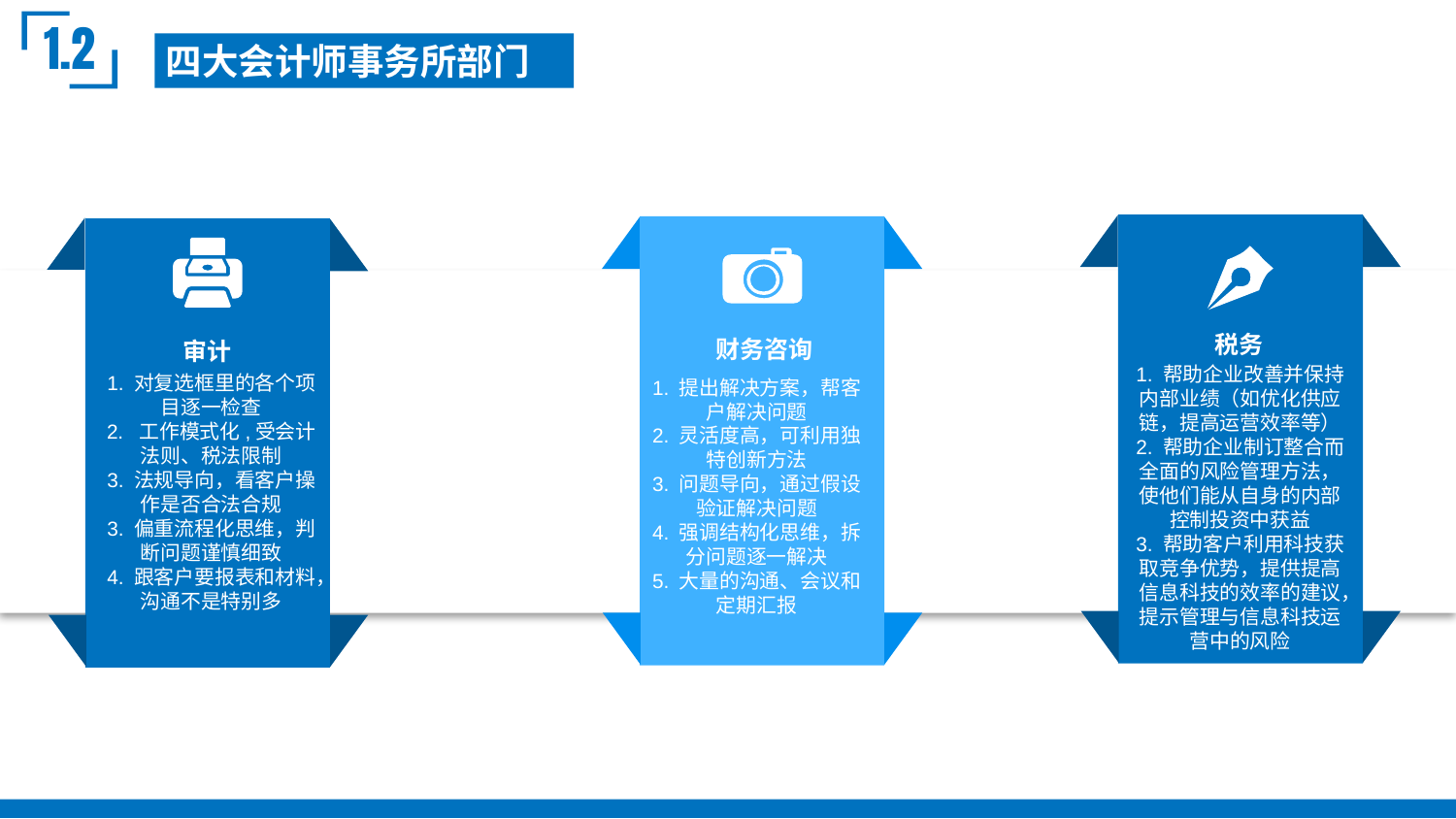

1.2
四大会计师事务所部门

税务

财务咨询
1. 提出解决方案，帮客户解决问题
2. 灵活度高，可利用独特创新方法
3. 问题导向，通过假设验证解决问题
4. 强调结构化思维，拆分问题逐一解决
5. 大量的沟通、会议和定期汇报

审计
1. 对复选框里的各个项目逐一检查
2.  工作模式化,受会计法则、税法限制
3. 法规导向，看客户操作是否合法合规
3. 偏重流程化思维，判断问题谨慎细致
4. 跟客户要报表和材料，沟通不是特别多

1. 帮助企业改善并保持内部业绩（如优化供应链，提高运营效率等）
2. 帮助企业制订整合而全面的风险管理方法，使他们能从自身的内部控制投资中获益
3. 帮助客户利用科技获取竞争优势，提供提高信息科技的效率的建议，提示管理与信息科技运营中的风险